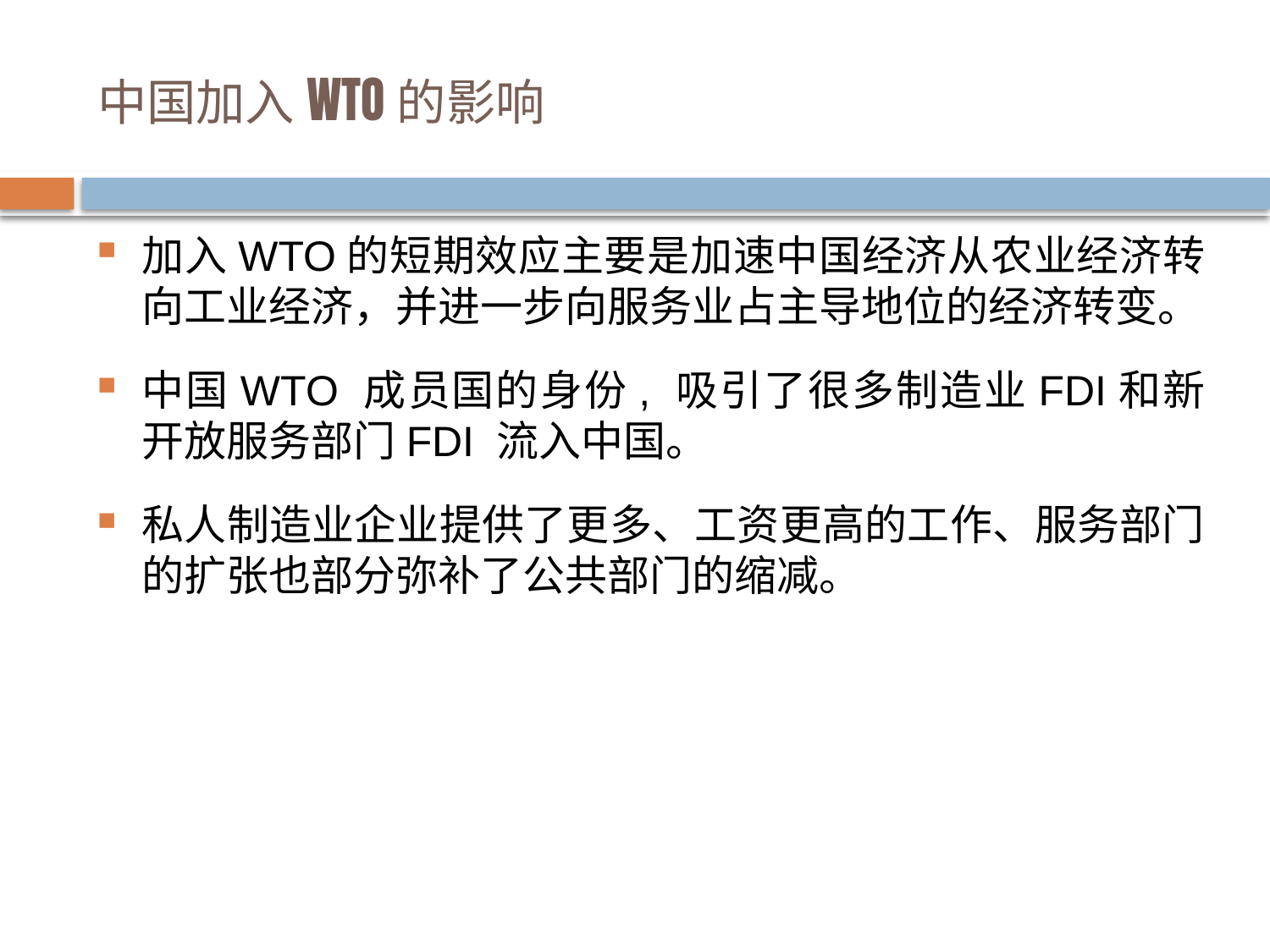

# 中国加入WTO的影响
加入WTO的短期效应主要是加速中国经济从农业经济转向工业经济，并进一步向服务业占主导地位的经济转变。
中国WTO 成员国的身份, 吸引了很多制造业FDI和新开放服务部门FDI 流入中国。
私人制造业企业提供了更多、工资更高的工作、服务部门的扩张也部分弥补了公共部门的缩减。